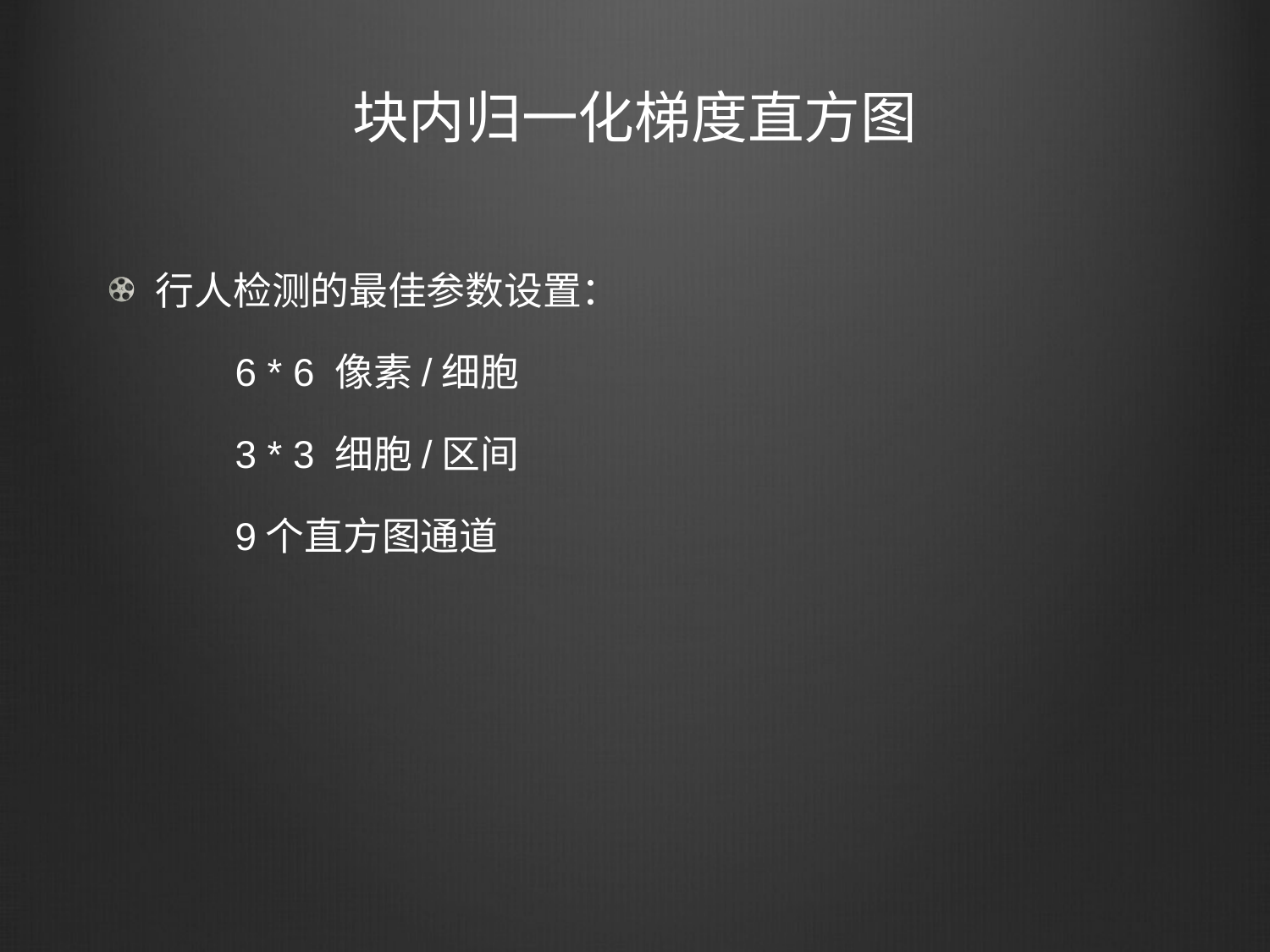

# 块内归一化梯度直方图
行人检测的最佳参数设置：
	6 * 6 像素/细胞
	3 * 3 细胞/区间
	9个直方图通道